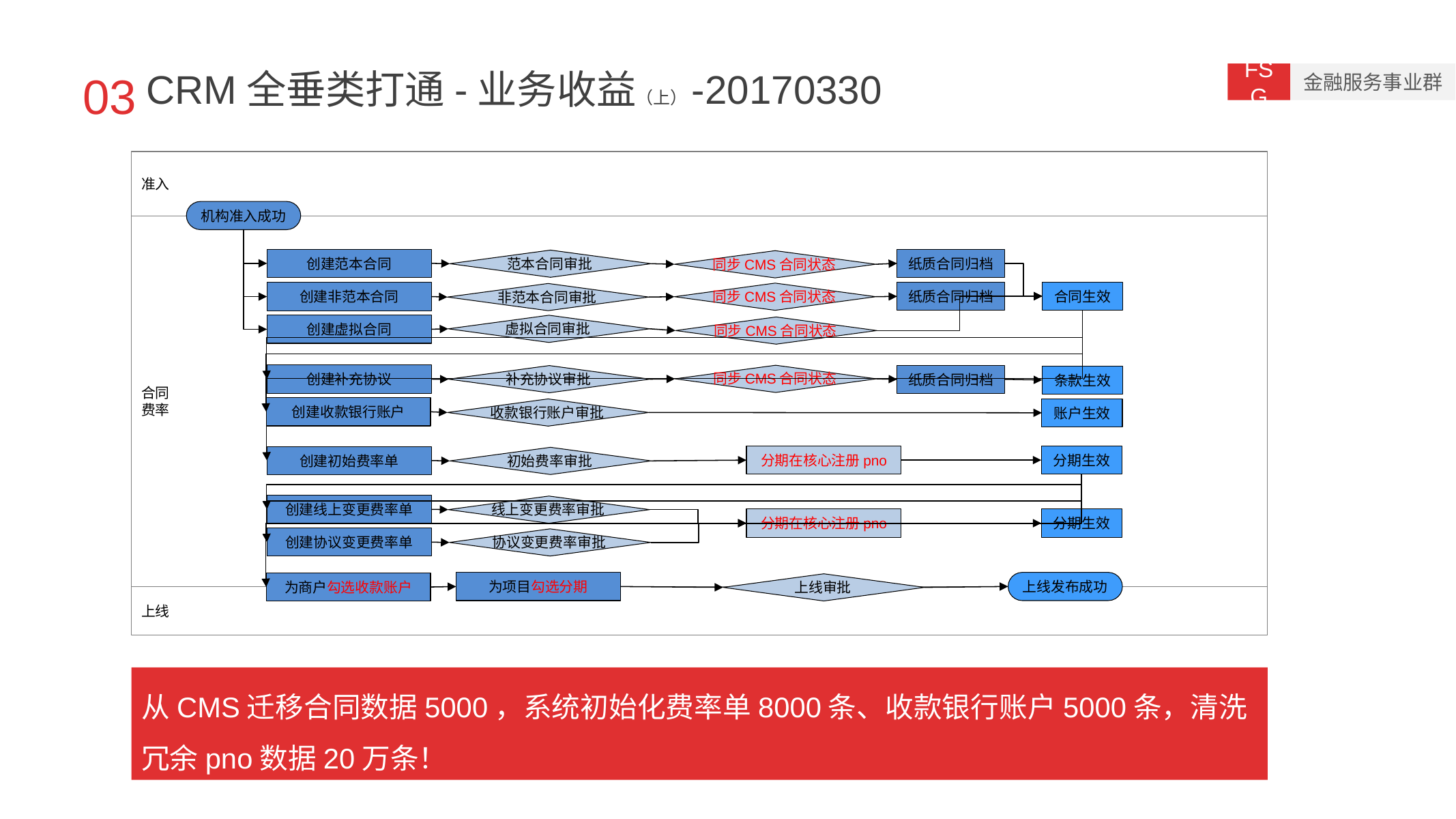

03
CRM全垂类打通-业务收益（上）-20170330
准入
机构准入成功
合同
费率
创建范本合同
范本合同审批

纸质合同归档
同步CMS合同状态

合同生效
同步CMS合同状态

纸质合同归档
创建非范本合同
非范本合同审批

虚拟合同审批

创建虚拟合同
同步CMS合同状态

同步CMS合同状态

补充协议审批

创建补充协议
纸质合同归档
条款生效
创建收款银行账户
收款银行账户审批

账户生效
分期生效
分期在核心注册pno
创建初始费率单
初始费率审批

线上变更费率审批

创建线上变更费率单
分期生效
分期在核心注册pno
创建协议变更费率单
协议变更费率审批

上线发布成功
为项目勾选分期
为商户勾选收款账户
上线审批

上线
从CMS迁移合同数据5000，系统初始化费率单8000条、收款银行账户5000条，清洗冗余pno数据20万条！
数据监控